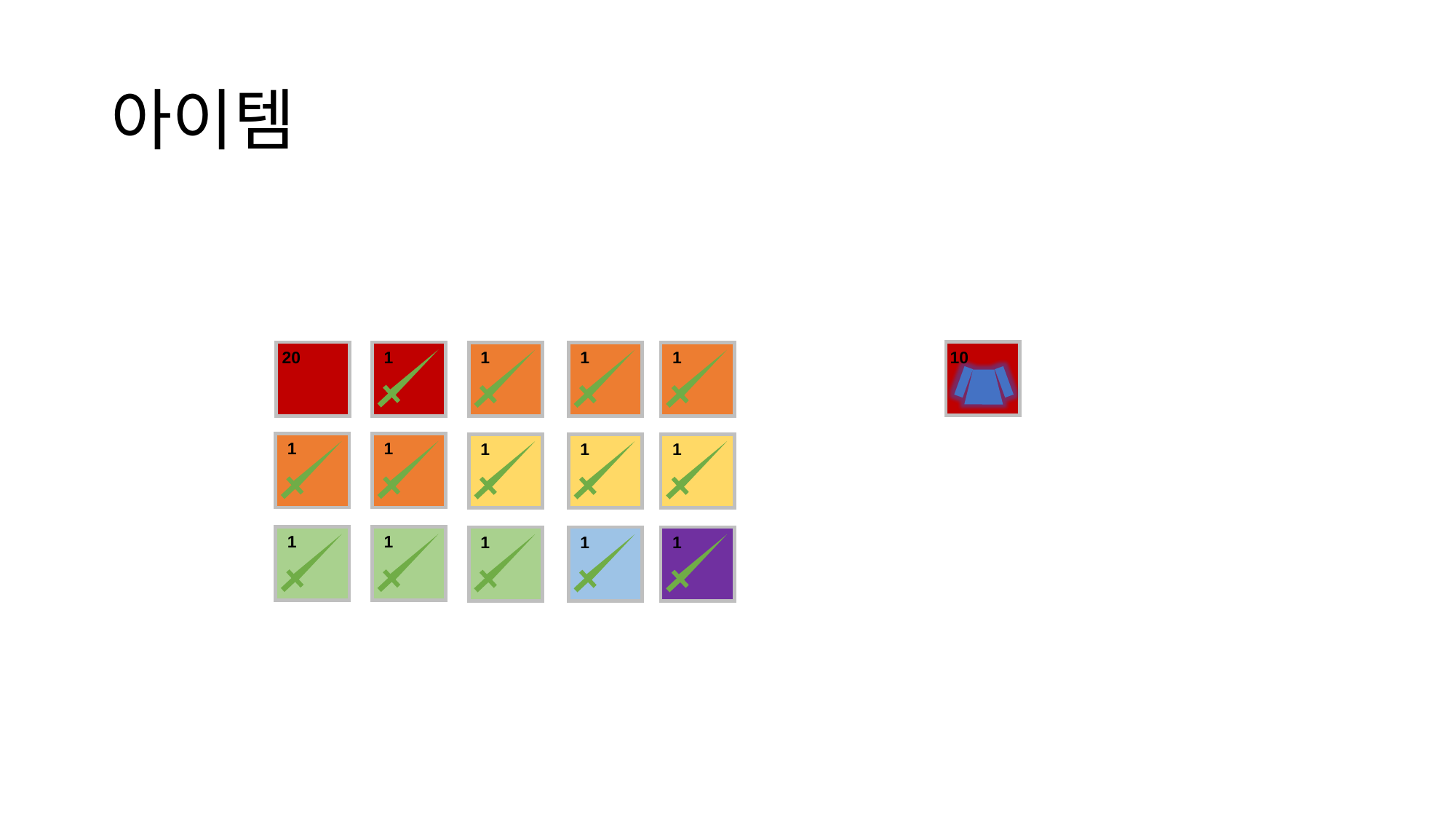

# 아이템

20

1

1

1

1

1

1

1

1

1

1

1

1

1

1

10